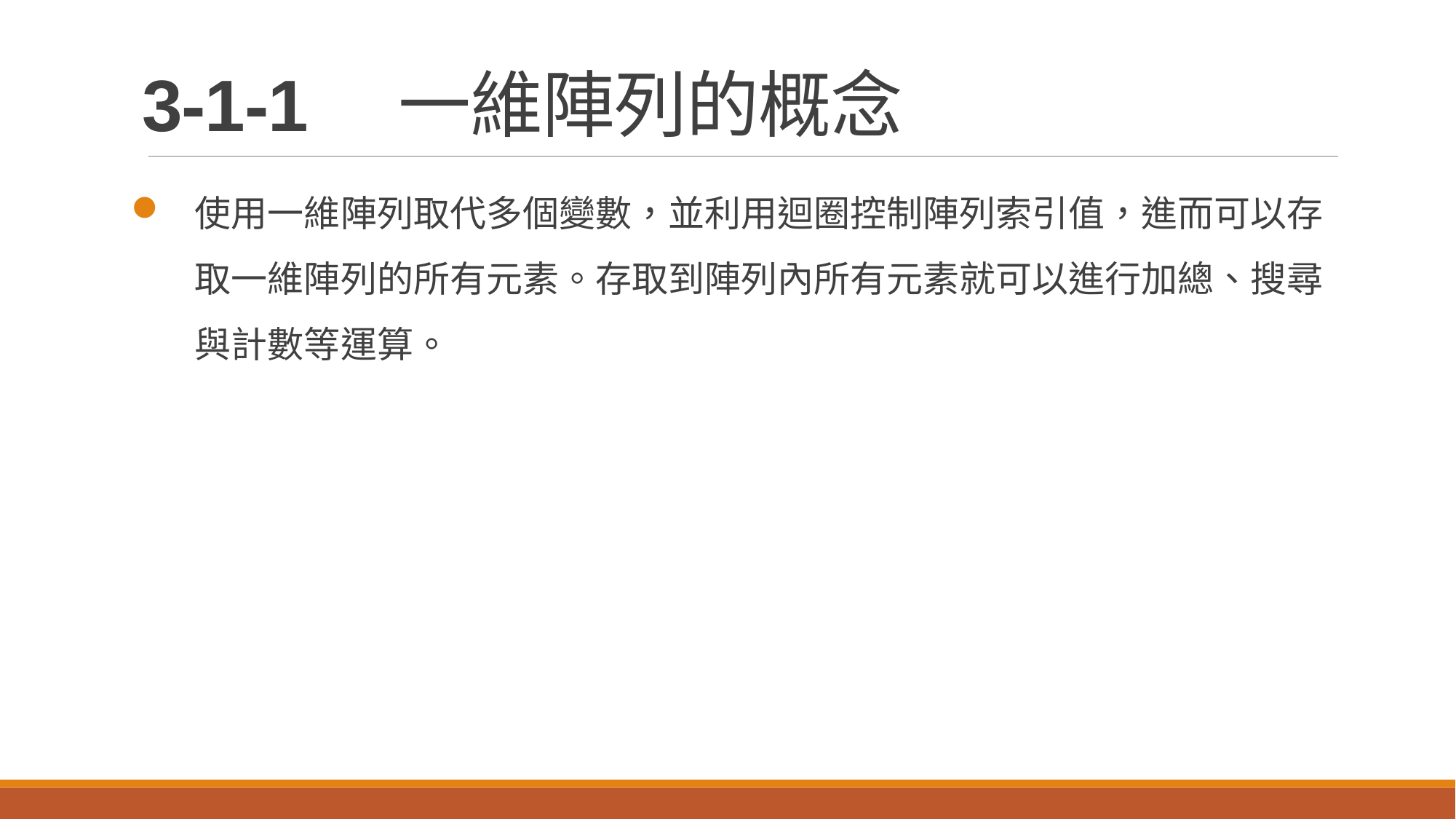

# 3-1-1　一維陣列的概念
使用一維陣列取代多個變數，並利用迴圈控制陣列索引值，進而可以存取一維陣列的所有元素。存取到陣列內所有元素就可以進行加總、搜尋與計數等運算。